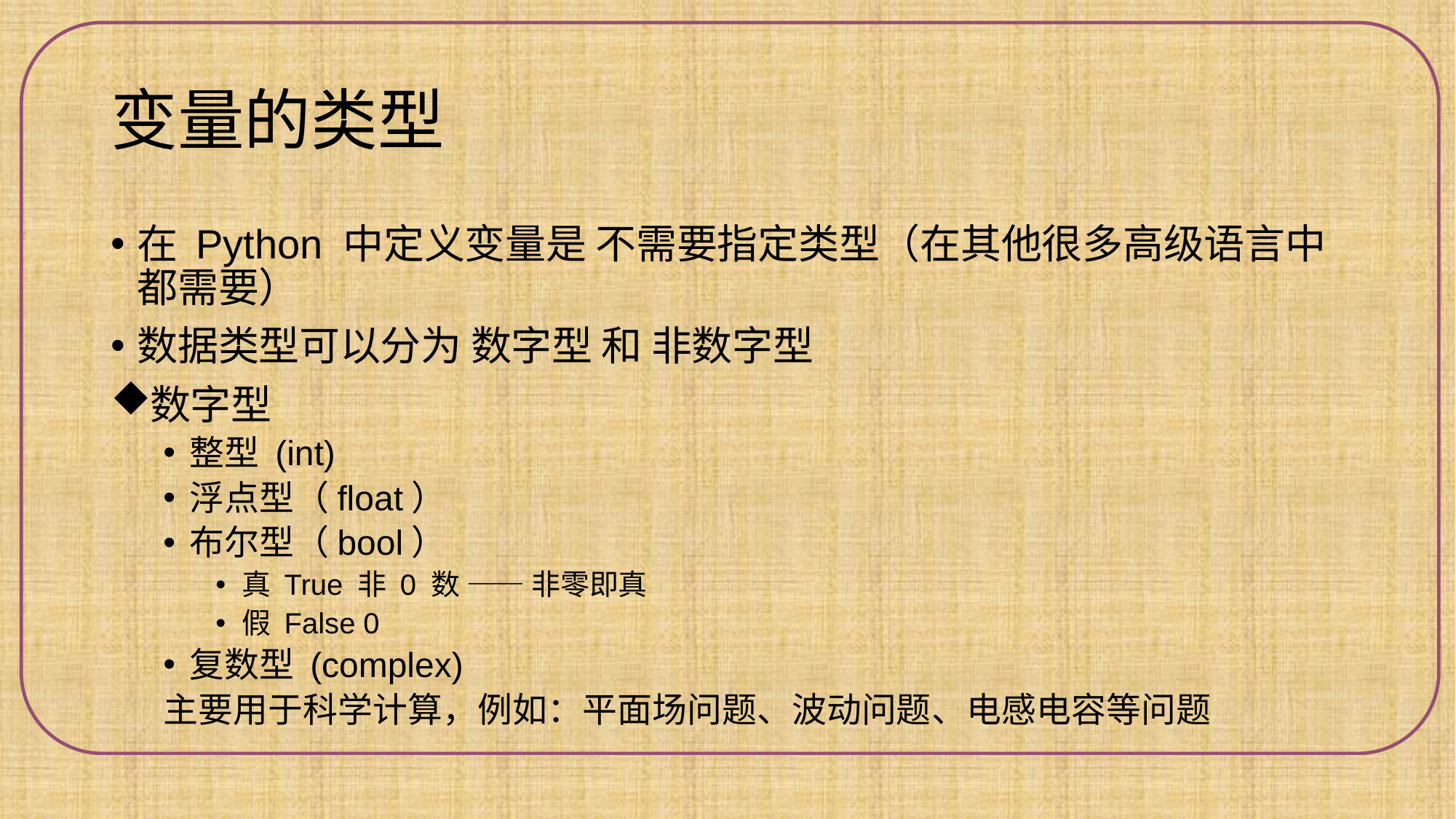

# 变量的类型
在 Python 中定义变量是 不需要指定类型（在其他很多高级语言中都需要）
数据类型可以分为 数字型 和 非数字型
数字型
整型 (int)
浮点型（float）
布尔型（bool）
真 True 非 0 数 —— 非零即真
假 False 0
复数型 (complex)
主要用于科学计算，例如：平面场问题、波动问题、电感电容等问题